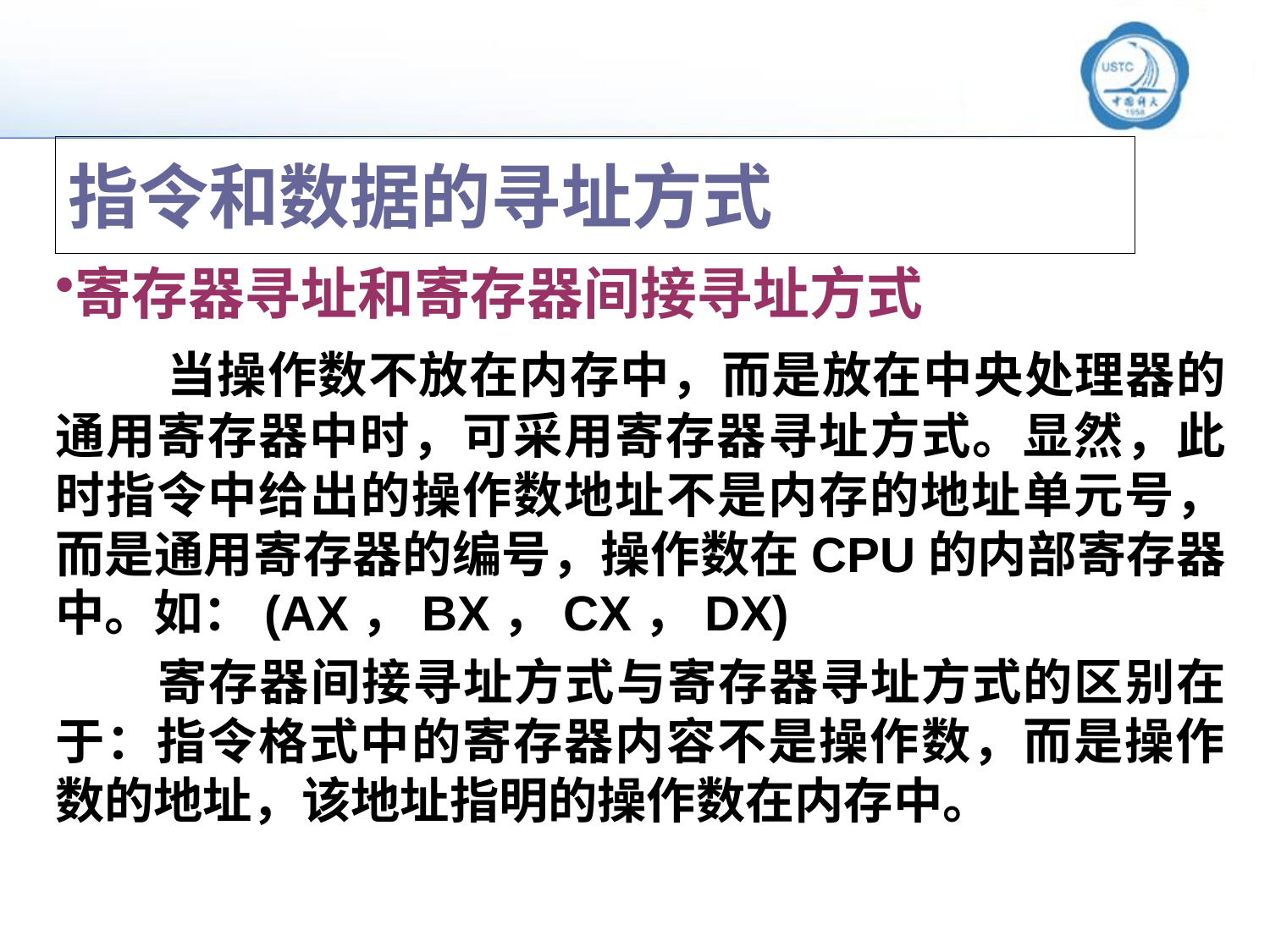

# 指令和数据的寻址方式
寄存器寻址和寄存器间接寻址方式
       当操作数不放在内存中，而是放在中央处理器的通用寄存器中时，可采用寄存器寻址方式。显然，此时指令中给出的操作数地址不是内存的地址单元号，而是通用寄存器的编号，操作数在CPU的内部寄存器中。如：(AX，BX，CX，DX)
       寄存器间接寻址方式与寄存器寻址方式的区别在于：指令格式中的寄存器内容不是操作数，而是操作数的地址，该地址指明的操作数在内存中。